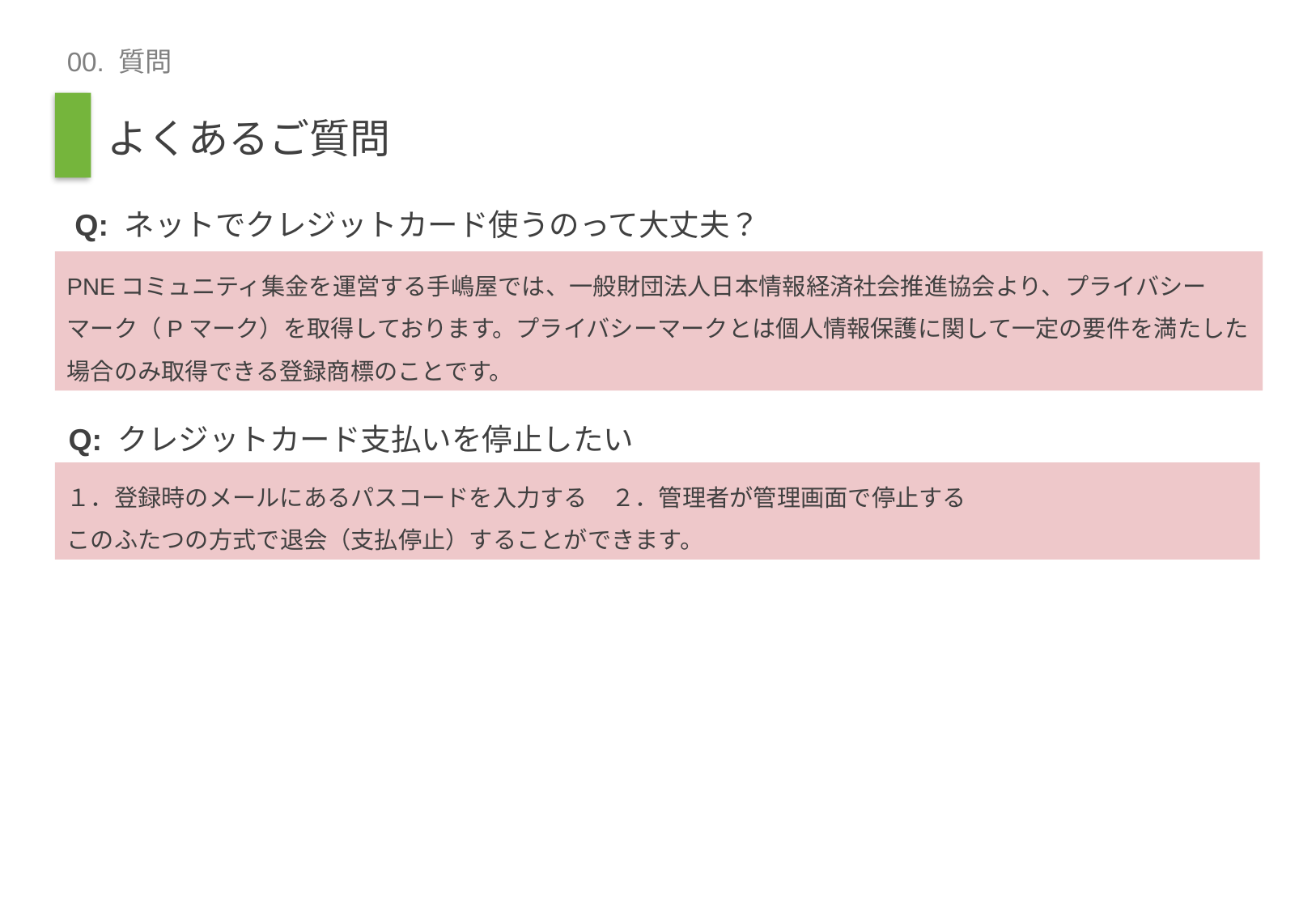

# 00. 質問
　よくあるご質問
Q: ネットでクレジットカード使うのって大丈夫？
PNEコミュニティ集金を運営する手嶋屋では、一般財団法人日本情報経済社会推進協会より、プライバシーマーク（Pマーク）を取得しております。プライバシーマークとは個人情報保護に関して一定の要件を満たした場合のみ取得できる登録商標のことです。
Q: クレジットカード支払いを停止したい
１．登録時のメールにあるパスコードを入力する　２．管理者が管理画面で停止する
このふたつの方式で退会（支払停止）することができます。